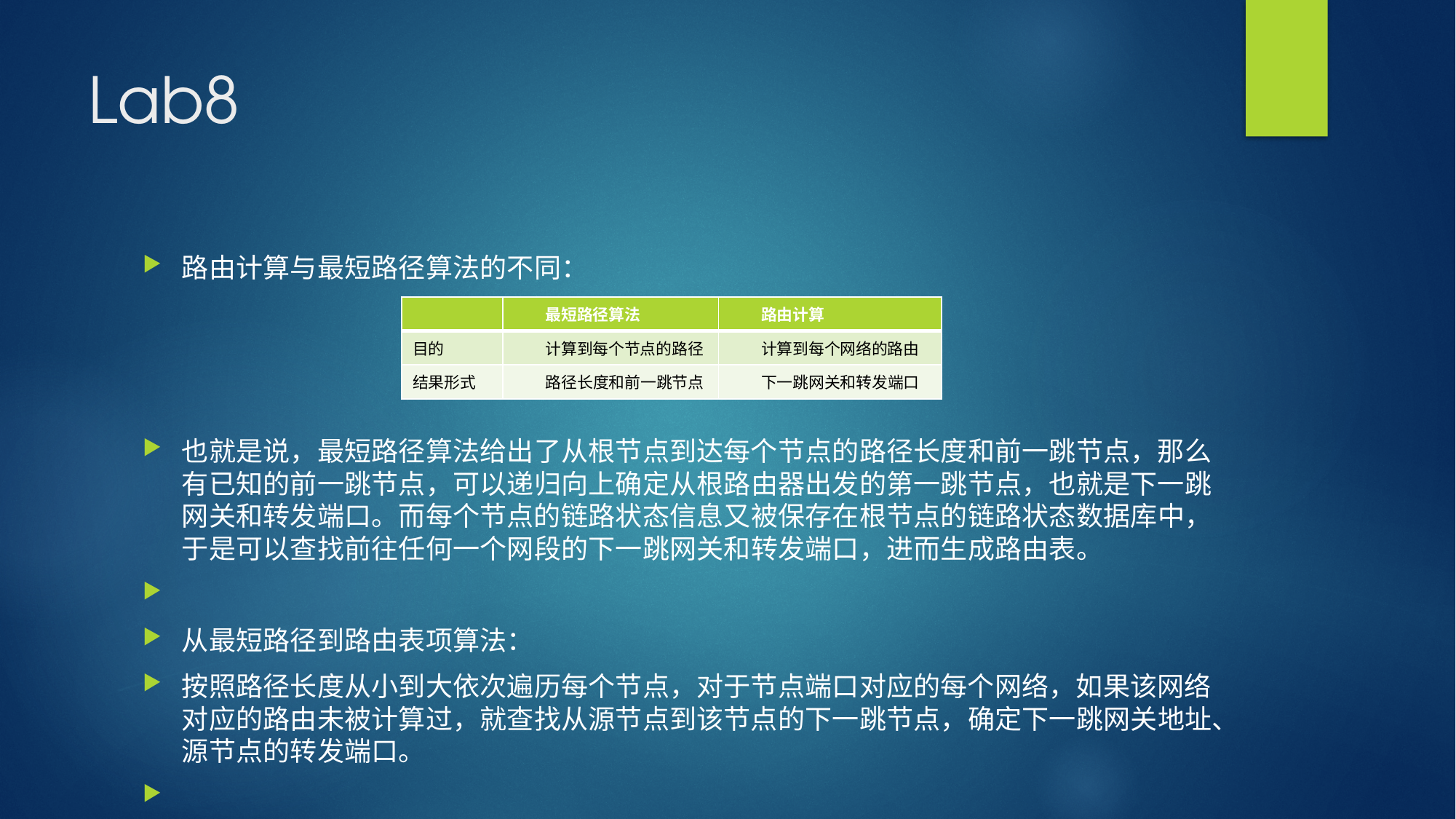

# Lab8
路由计算与最短路径算法的不同：

也就是说，最短路径算法给出了从根节点到达每个节点的路径长度和前一跳节点，那么有已知的前一跳节点，可以递归向上确定从根路由器出发的第一跳节点，也就是下一跳网关和转发端口。而每个节点的链路状态信息又被保存在根节点的链路状态数据库中，于是可以查找前往任何一个网段的下一跳网关和转发端口，进而生成路由表。

从最短路径到路由表项算法：
按照路径长度从小到大依次遍历每个节点，对于节点端口对应的每个网络，如果该网络对应的路由未被计算过，就查找从源节点到该节点的下一跳节点，确定下一跳网关地址、源节点的转发端口。

|  | 最短路径算法 | 路由计算 |
| --- | --- | --- |
| 目的 | 计算到每个节点的路径 | 计算到每个网络的路由 |
| 结果形式 | 路径长度和前一跳节点 | 下一跳网关和转发端口 |